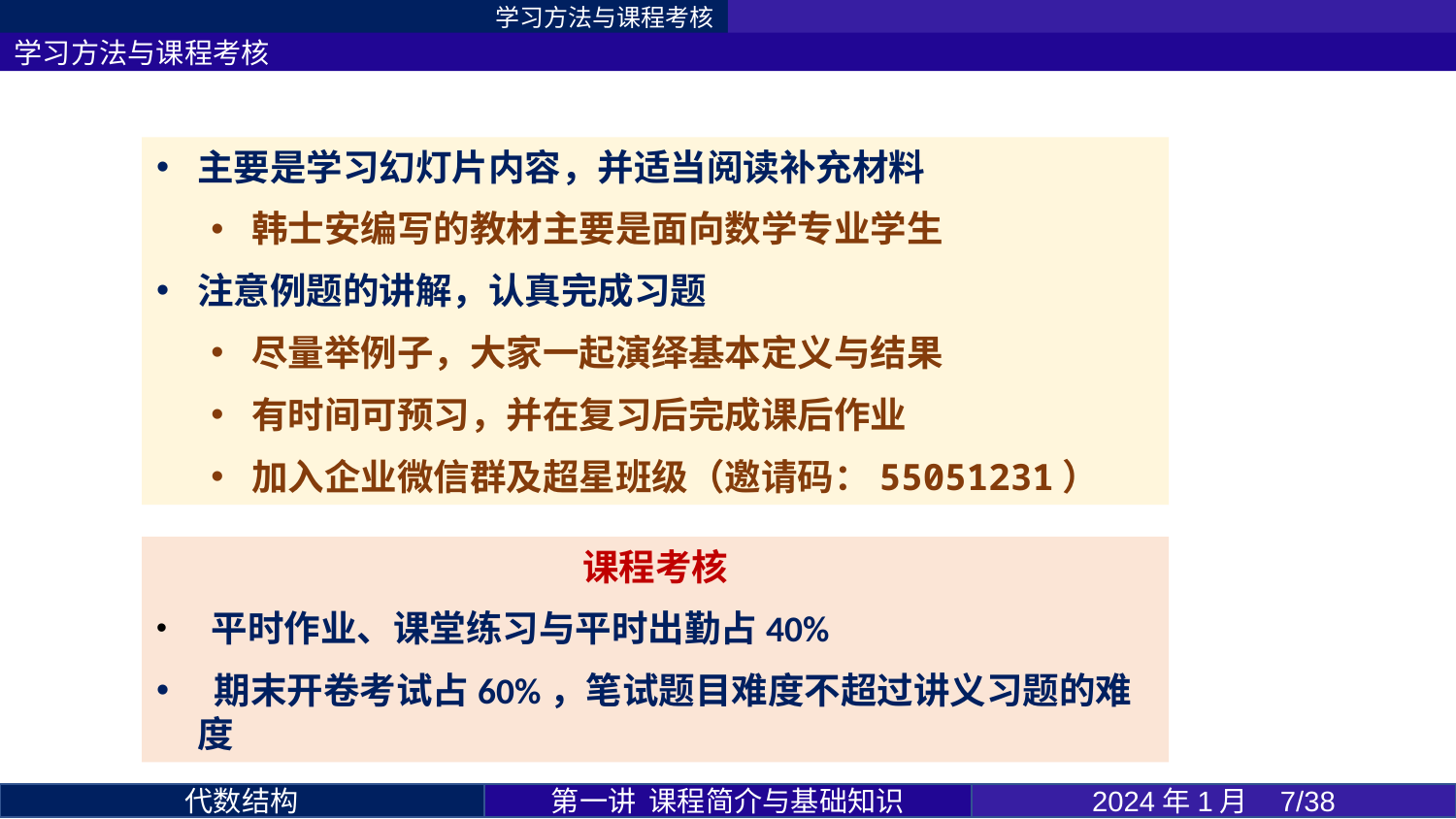

学习方法与课程考核
学习方法与课程考核
主要是学习幻灯片内容，并适当阅读补充材料
韩士安编写的教材主要是面向数学专业学生
注意例题的讲解，认真完成习题
尽量举例子，大家一起演绎基本定义与结果
有时间可预习，并在复习后完成课后作业
加入企业微信群及超星班级（邀请码：55051231）
课程考核
 平时作业、课堂练习与平时出勤占40%
 期末开卷考试占60%，笔试题目难度不超过讲义习题的难度
第一讲  课程简介与基础知识
2024年1月    7/38
代数结构